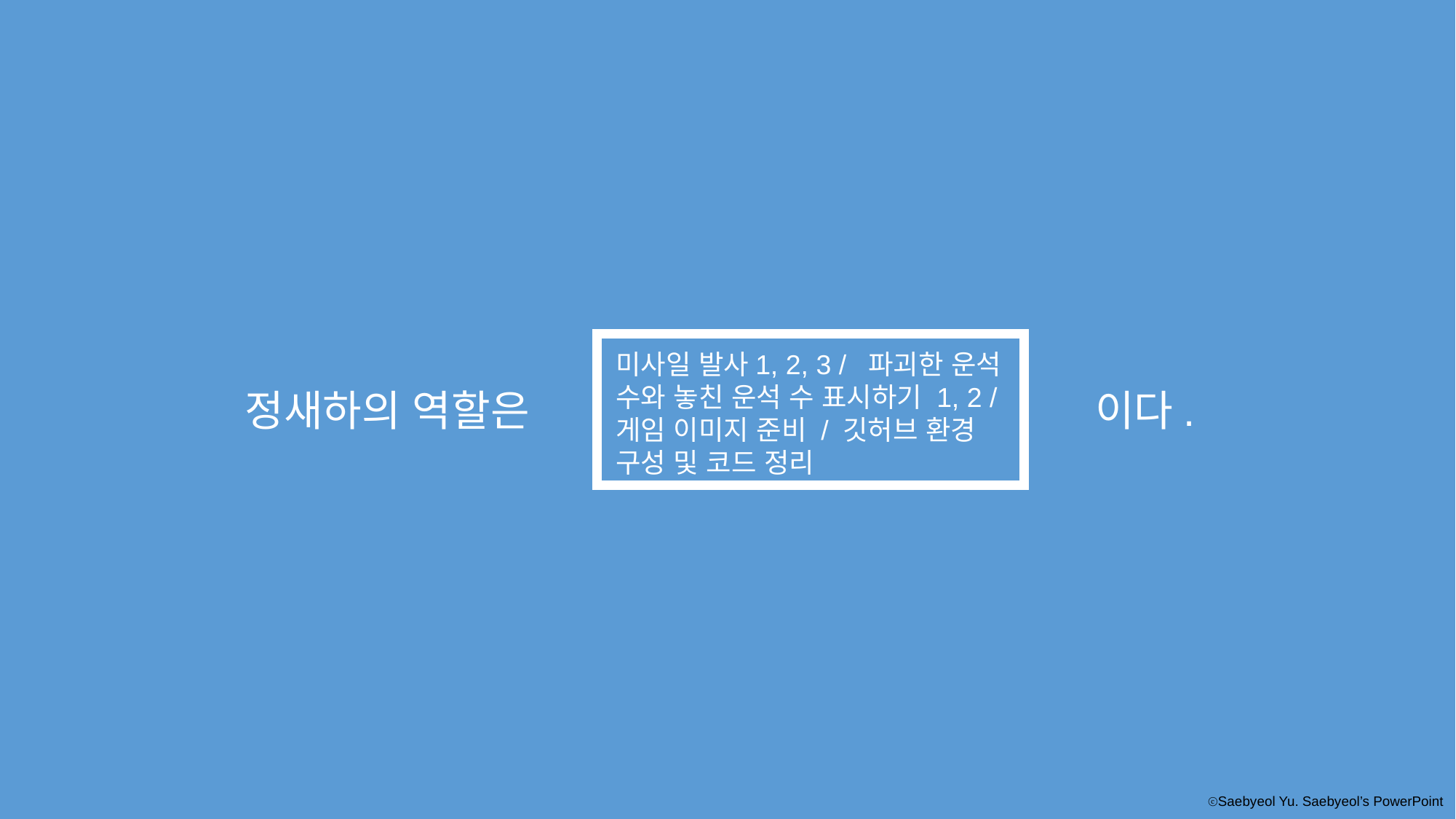

미사일 발사1, 2, 3 /  파괴한 운석 수와 놓친 운석 수 표시하기 1, 2 / 게임 이미지 준비 / 깃허브 환경 구성 및 코드 정리
정새하의 역할은
이다.